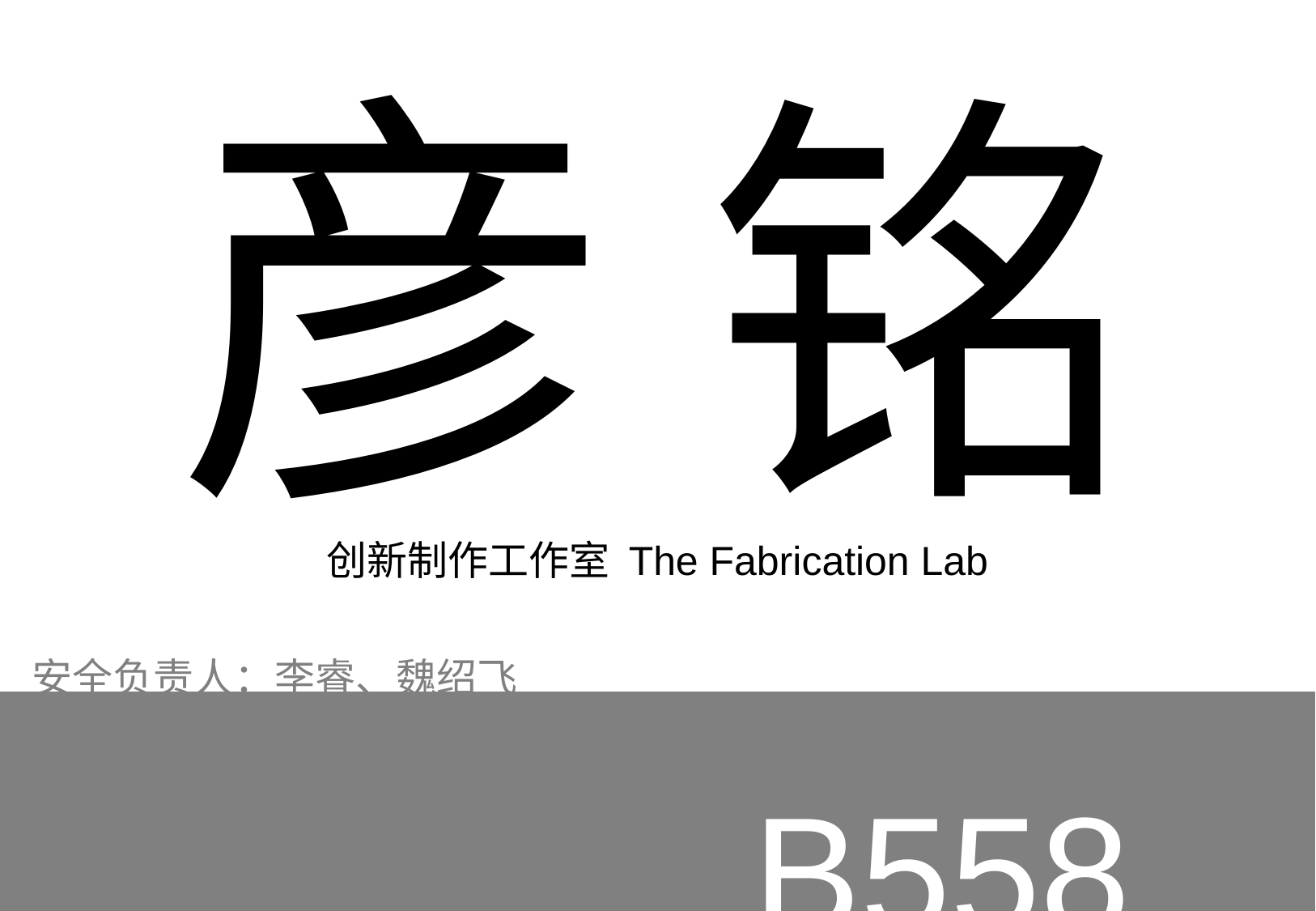

彦 铭
创新制作工作室 The Fabrication Lab
安全负责人：李睿、魏绍飞
B558